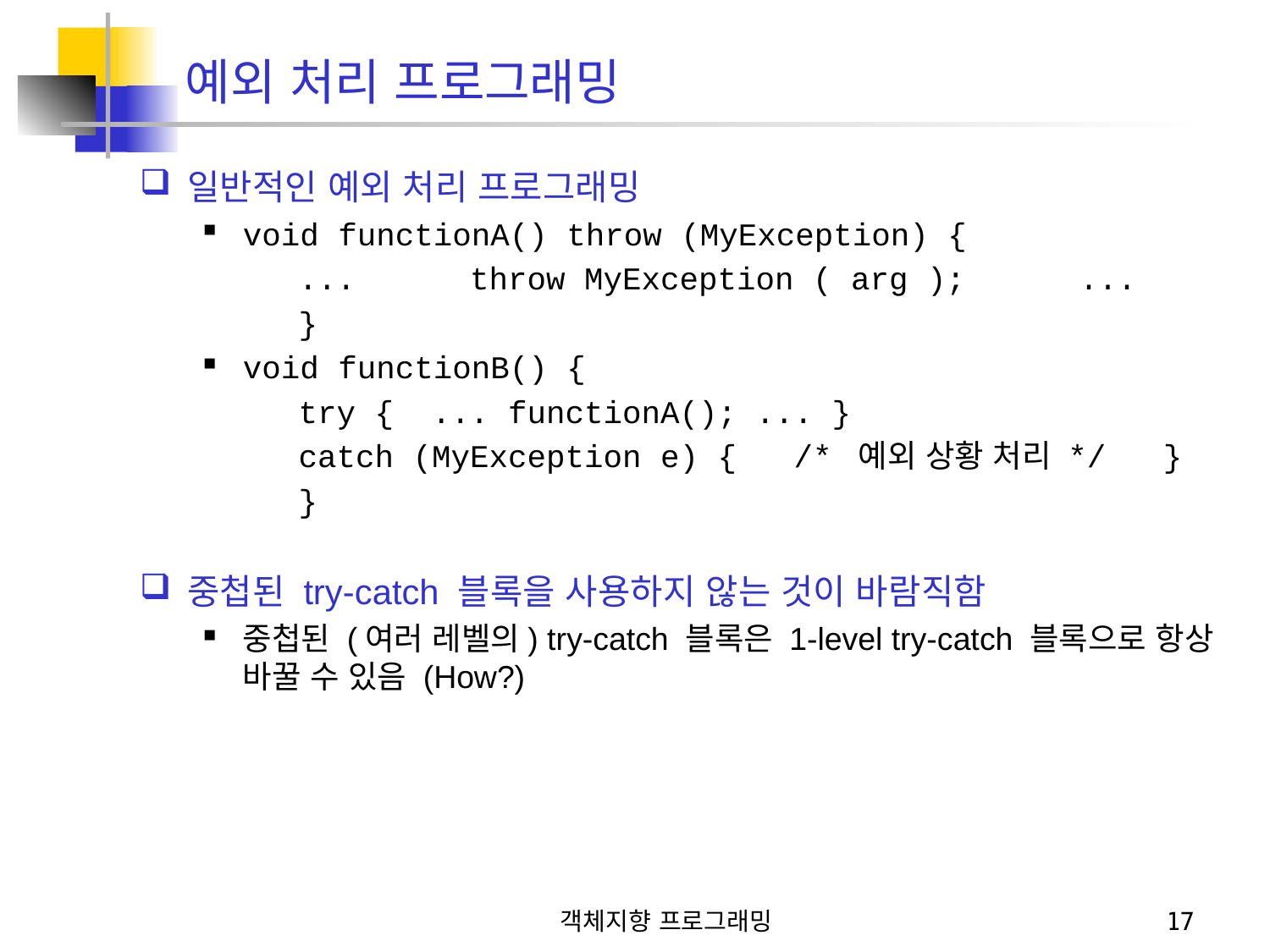

일반적인 예외 처리 프로그래밍
void functionA() throw (MyException) {
     ...      throw MyException ( arg );      ...
     }
void functionB() {
     try {  ... functionA(); ... }
     catch (MyException e) {   /* 예외 상황 처리 */   }
     }

중첩된 try-catch 블록을 사용하지 않는 것이 바람직함
중첩된 (여러 레벨의) try-catch 블록은 1-level try-catch 블록으로 항상 바꿀 수 있음 (How?)

예외 처리 프로그래밍
객체지향 프로그래밍
17